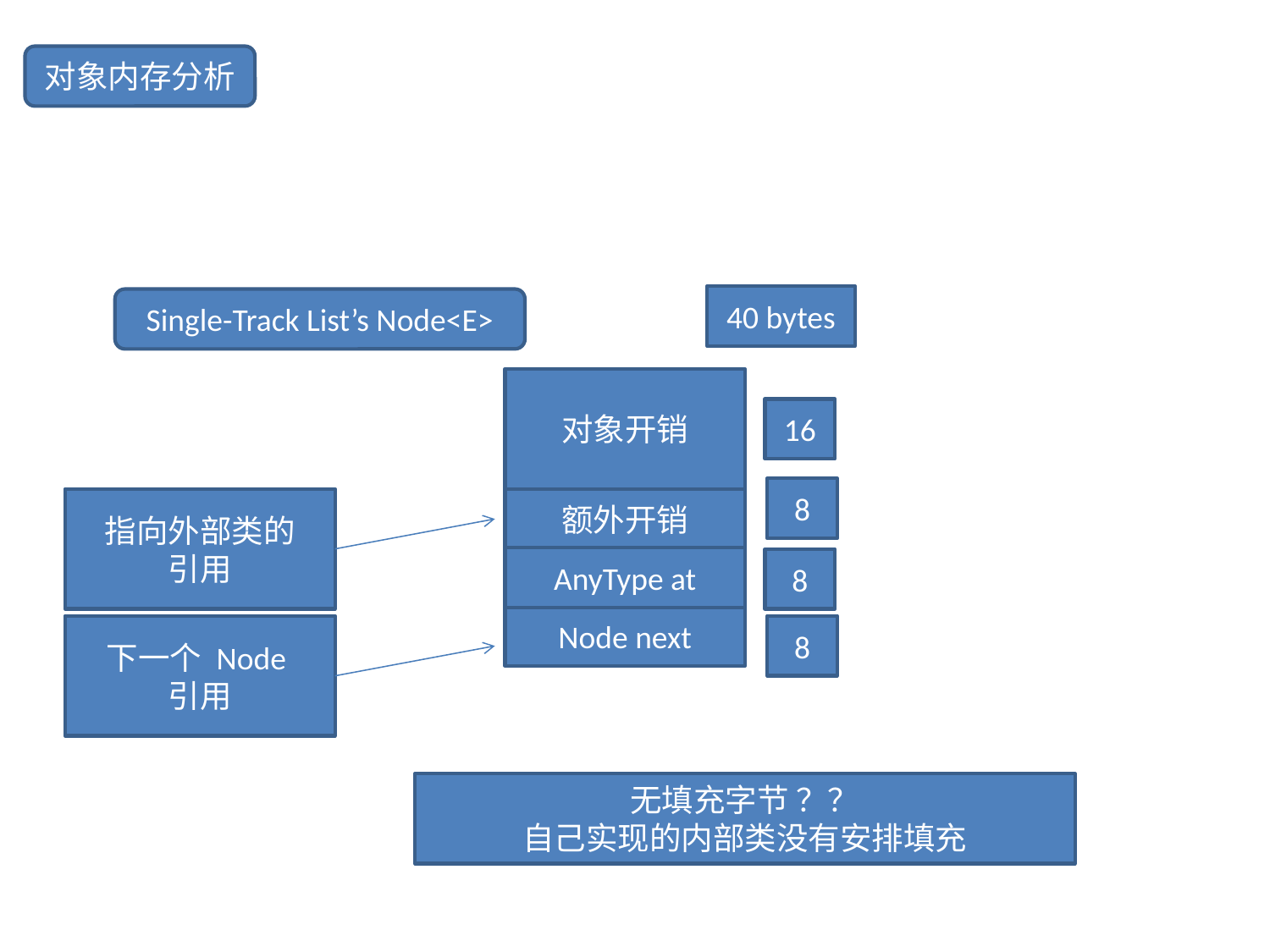

对象内存分析
40 bytes
Single-Track List’s Node<E>
对象开销
16
8
指向外部类的
引用
额外开销
AnyType at
8
Node next
8
下一个 Node
引用
无填充字节 ？？
自己实现的内部类没有安排填充